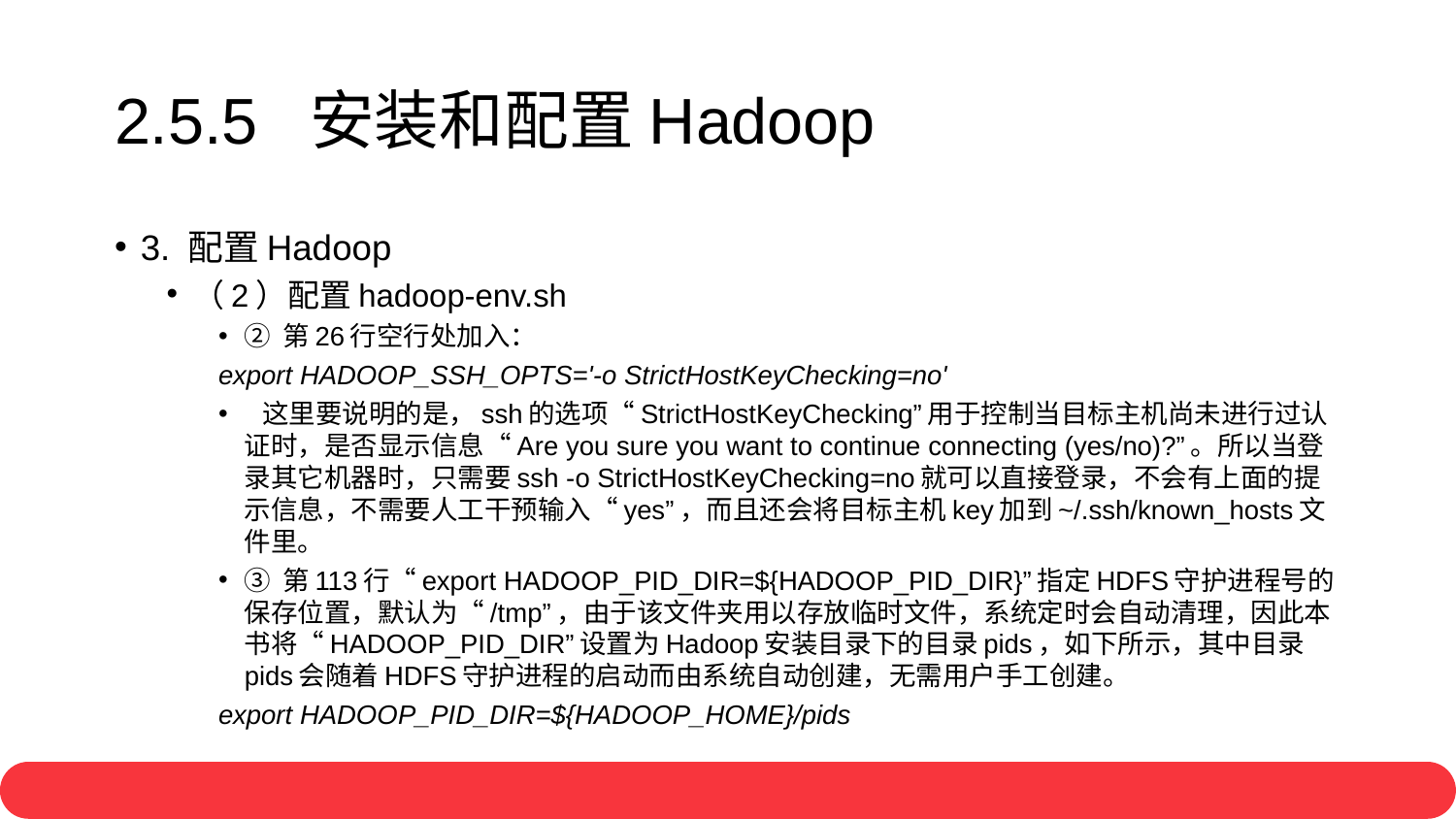

# 2.5.5  安装和配置Hadoop
3. 配置Hadoop
（2）配置hadoop-env.sh
② 第26行空行处加入：
export HADOOP_SSH_OPTS='-o StrictHostKeyChecking=no'
  这里要说明的是，ssh的选项“StrictHostKeyChecking”用于控制当目标主机尚未进行过认证时，是否显示信息“Are you sure you want to continue connecting (yes/no)?”。所以当登录其它机器时，只需要ssh -o StrictHostKeyChecking=no就可以直接登录，不会有上面的提示信息，不需要人工干预输入“yes”，而且还会将目标主机key加到~/.ssh/known_hosts文件里。
③ 第113行“export HADOOP_PID_DIR=${HADOOP_PID_DIR}”指定HDFS守护进程号的保存位置，默认为“/tmp”，由于该文件夹用以存放临时文件，系统定时会自动清理，因此本书将“HADOOP_PID_DIR”设置为Hadoop安装目录下的目录pids，如下所示，其中目录pids会随着HDFS守护进程的启动而由系统自动创建，无需用户手工创建。
export HADOOP_PID_DIR=${HADOOP_HOME}/pids